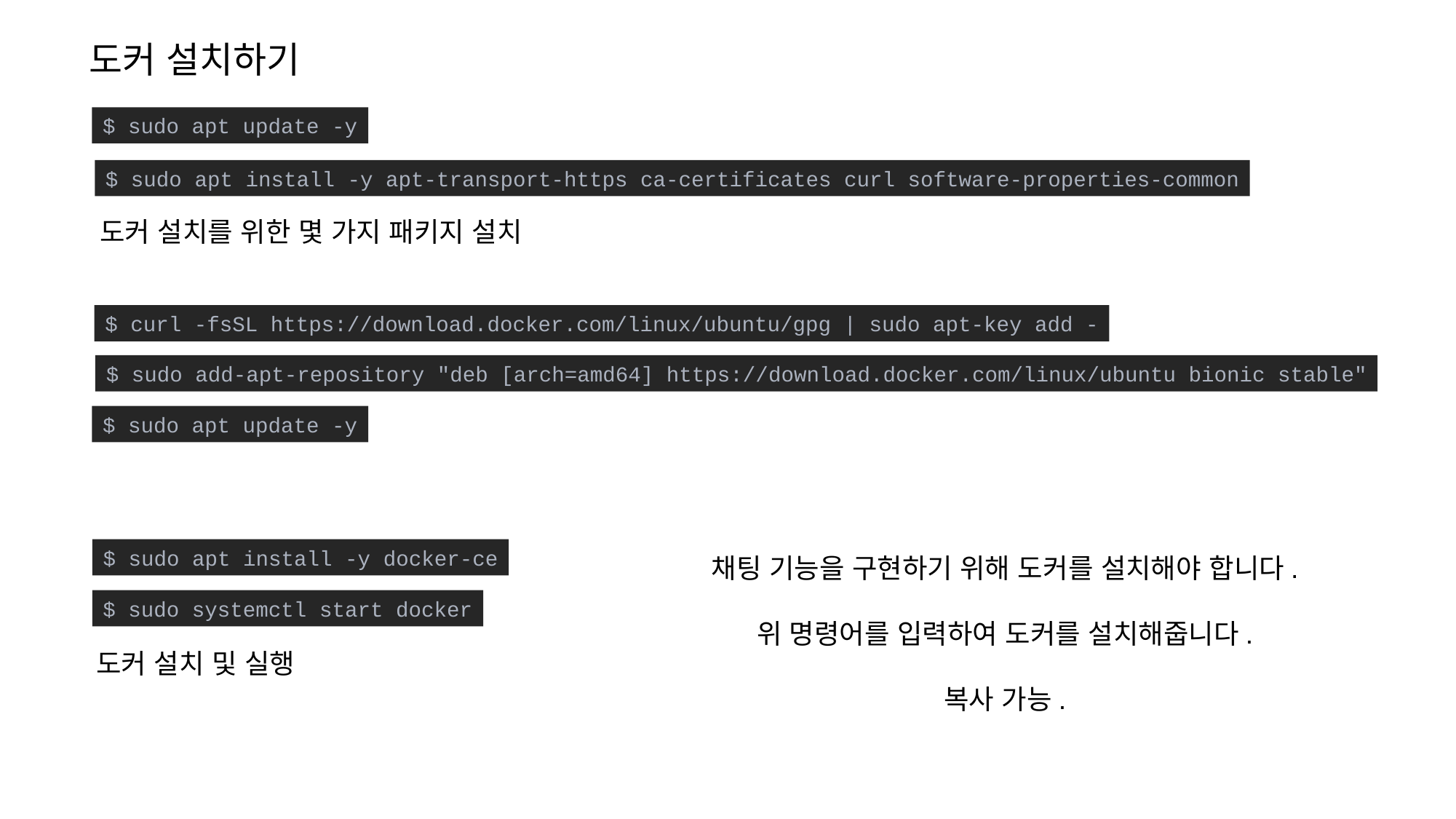

도커 설치하기
$ sudo apt update -y
$ sudo apt install -y apt-transport-https ca-certificates curl software-properties-common
도커 설치를 위한 몇 가지 패키지 설치
$ curl -fsSL https://download.docker.com/linux/ubuntu/gpg | sudo apt-key add -
$ sudo add-apt-repository "deb [arch=amd64] https://download.docker.com/linux/ubuntu bionic stable"
$ sudo apt update -y
$ sudo apt install -y docker-ce
채팅 기능을 구현하기 위해 도커를 설치해야 합니다.

위 명령어를 입력하여 도커를 설치해줍니다.

복사 가능.
$ sudo systemctl start docker
도커 설치 및 실행